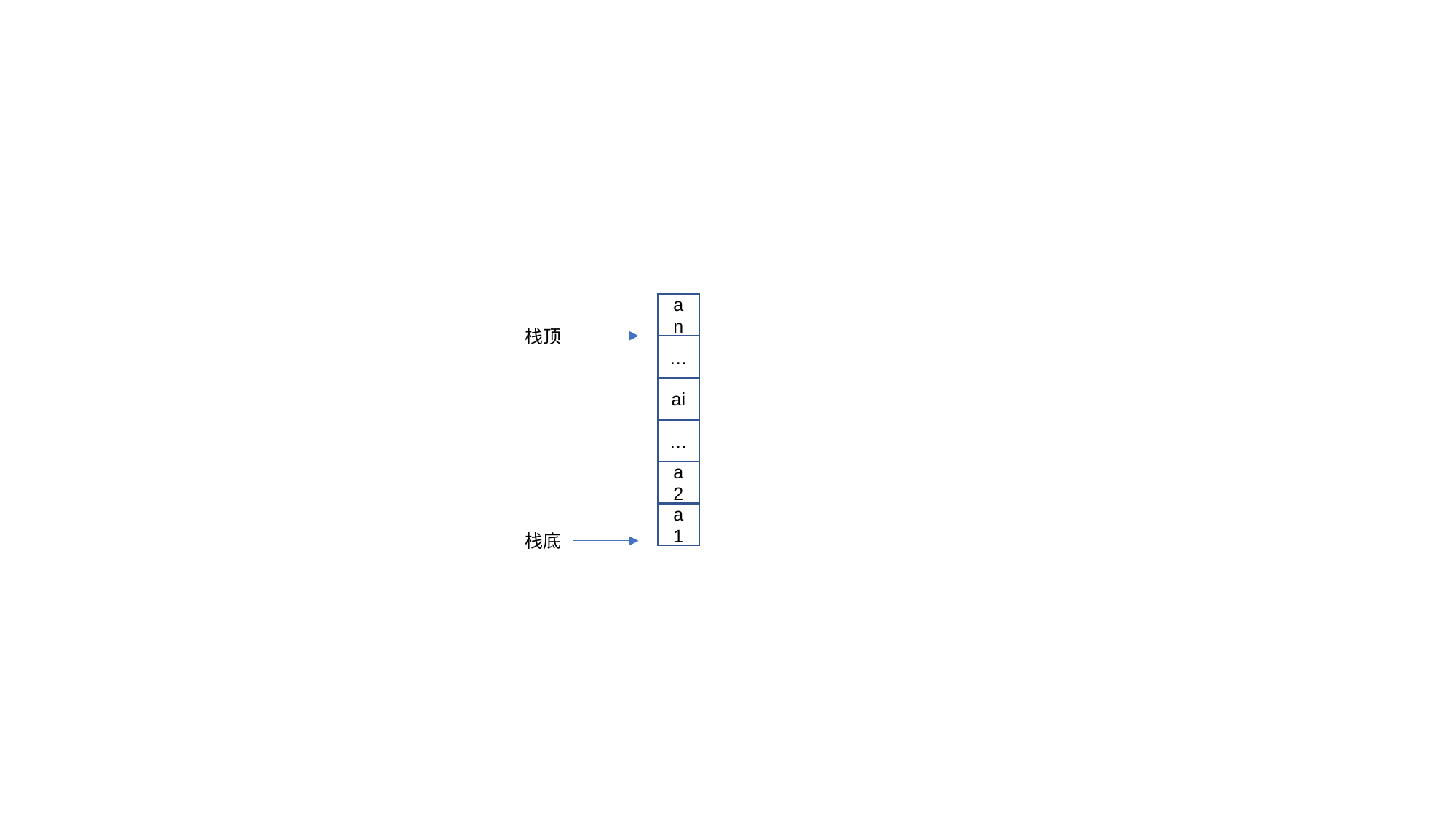

an
…
ai
…
a2
a1
栈顶
栈底